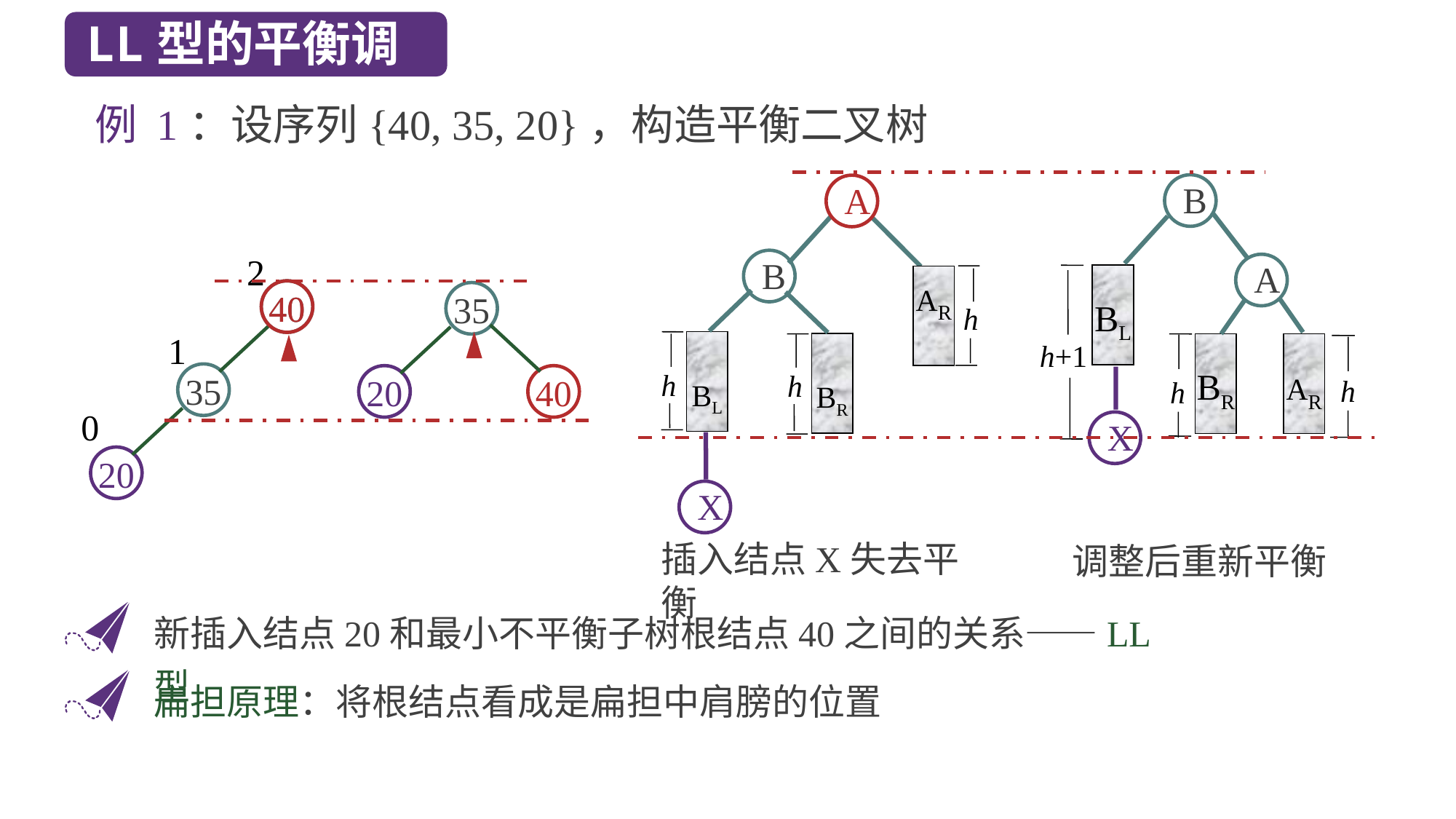

LL型的平衡调整

例 1：设序列{40, 35, 20}，构造平衡二叉树

B

A

BL

BR

AR

h+1

h
h

X

A

B

AR

h

BL

BR

h
h

X
插入结点X失去平衡
2
1
0
40
40
35

20

40

35

20
调整后重新平衡
新插入结点20和最小不平衡子树根结点40之间的关系——LL型

扁担原理：将根结点看成是扁担中肩膀的位置